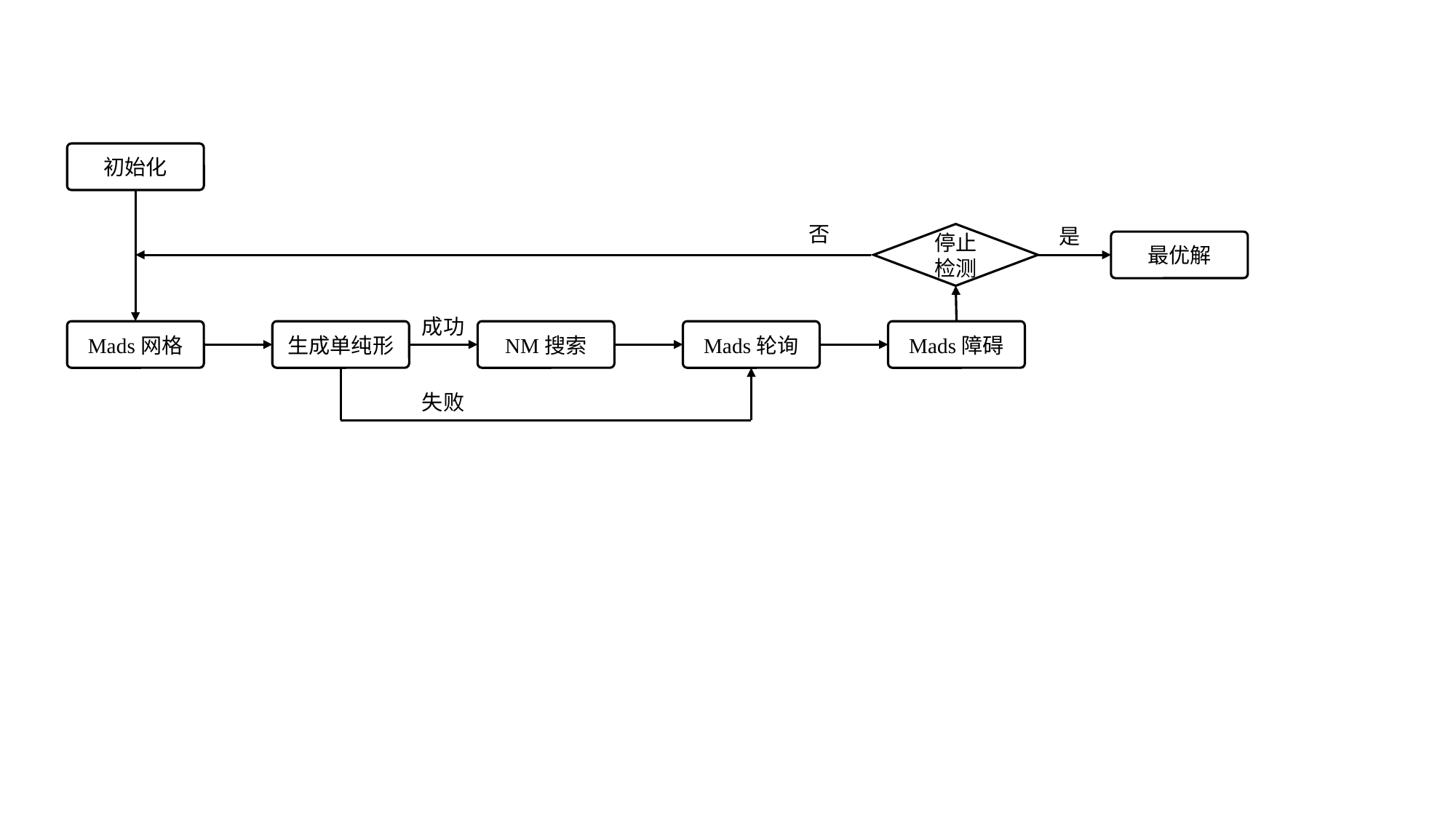

初始化
否
是
停止检测
最优解
成功
Mads网格
生成单纯形
NM搜索
Mads轮询
Mads障碍
失败